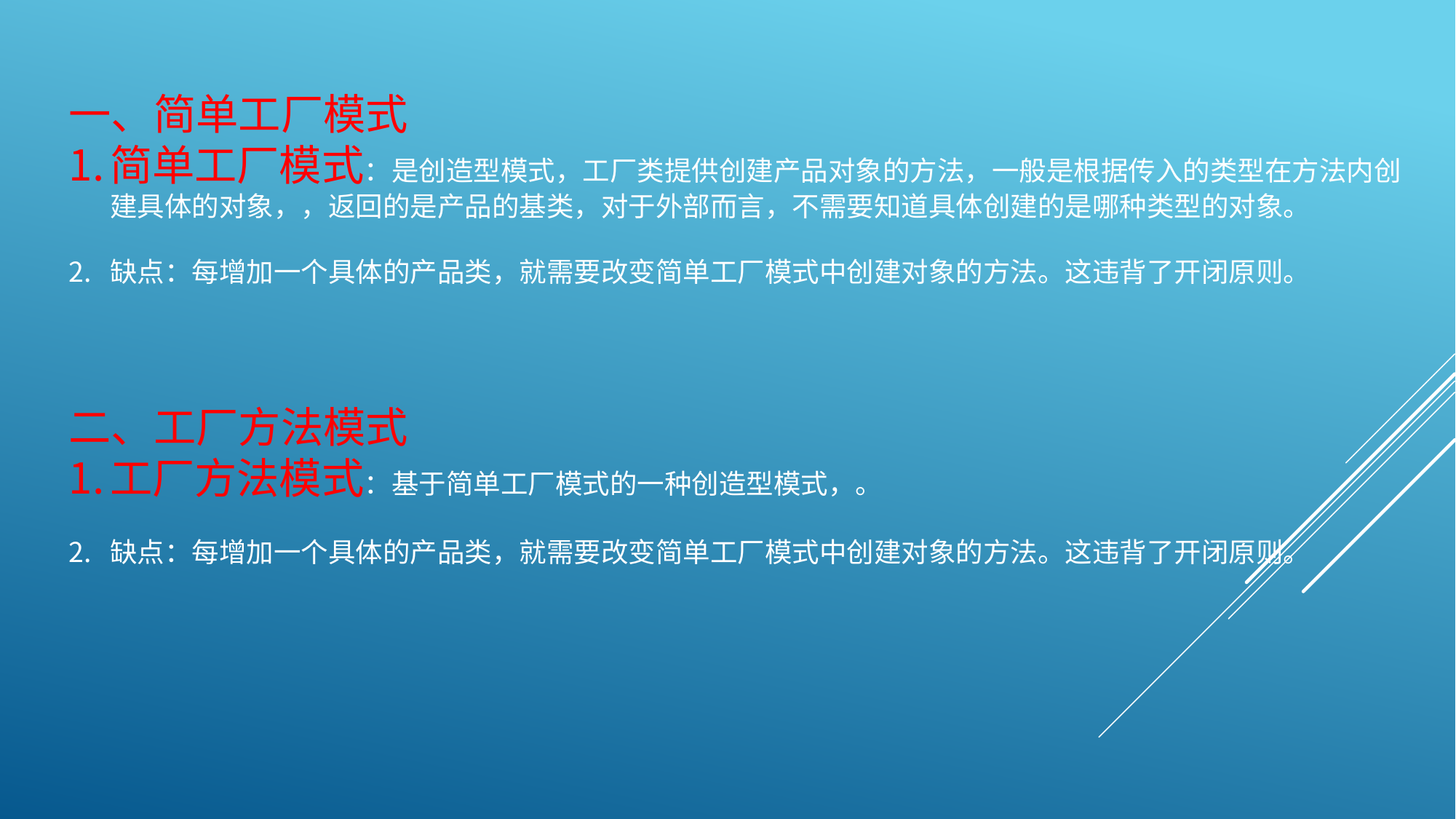

一、简单工厂模式
简单工厂模式：是创造型模式，工厂类提供创建产品对象的方法，一般是根据传入的类型在方法内创建具体的对象，，返回的是产品的基类，对于外部而言，不需要知道具体创建的是哪种类型的对象。

缺点：每增加一个具体的产品类，就需要改变简单工厂模式中创建对象的方法。这违背了开闭原则。
二、工厂方法模式
工厂方法模式：基于简单工厂模式的一种创造型模式，。

缺点：每增加一个具体的产品类，就需要改变简单工厂模式中创建对象的方法。这违背了开闭原则。